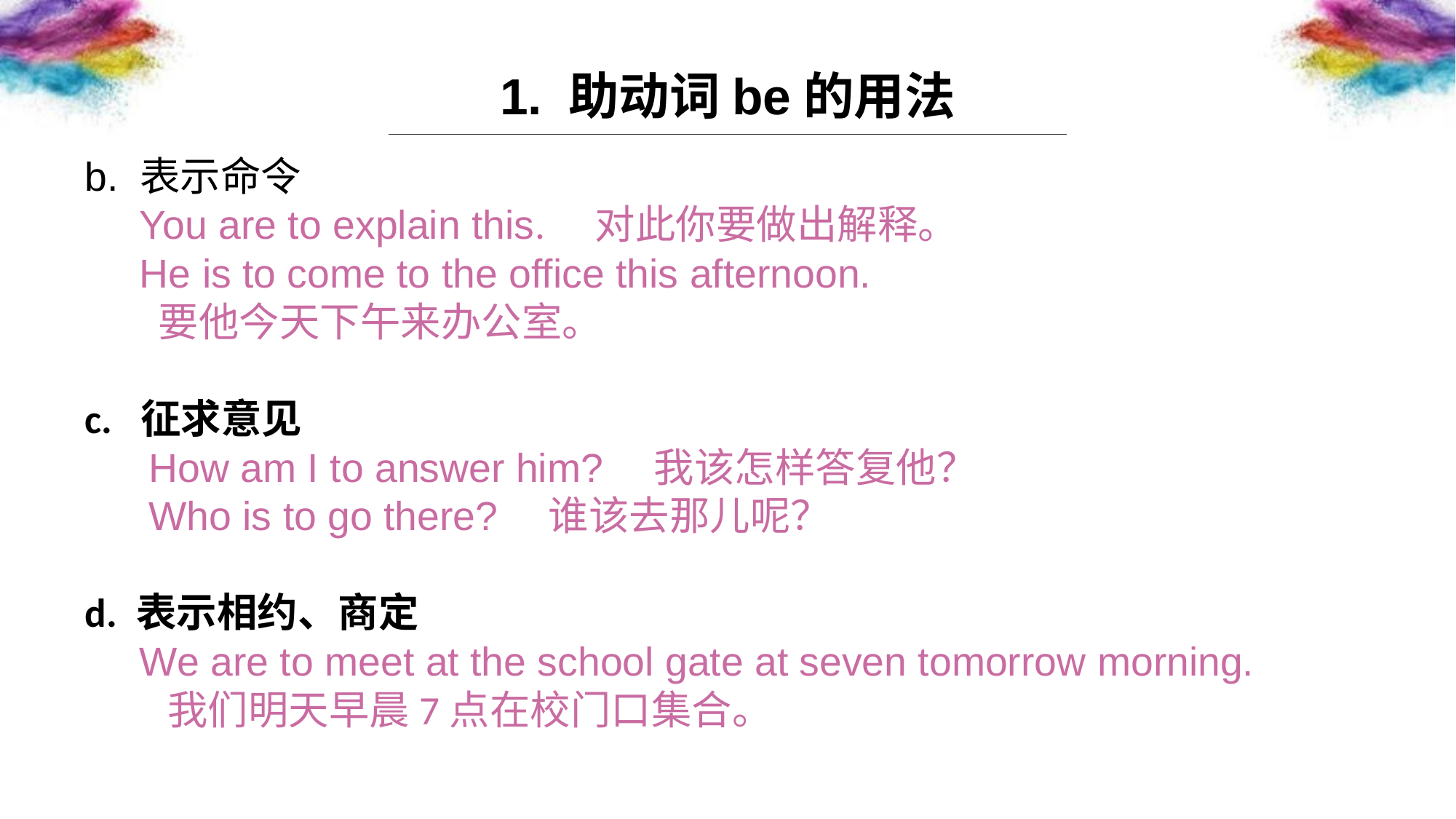

1. 助动词be的用法
b. 表示命令
      You are to explain this.　对此你要做出解释。
      He is to come to the office this afternoon.
       要他今天下午来办公室。

c.  征求意见
       How am I to answer him?　我该怎样答复他？
       Who is to go there?　谁该去那儿呢？

d. 表示相约、商定
      We are to meet at the school gate at seven tomorrow morning.
        我们明天早晨7点在校门口集合。